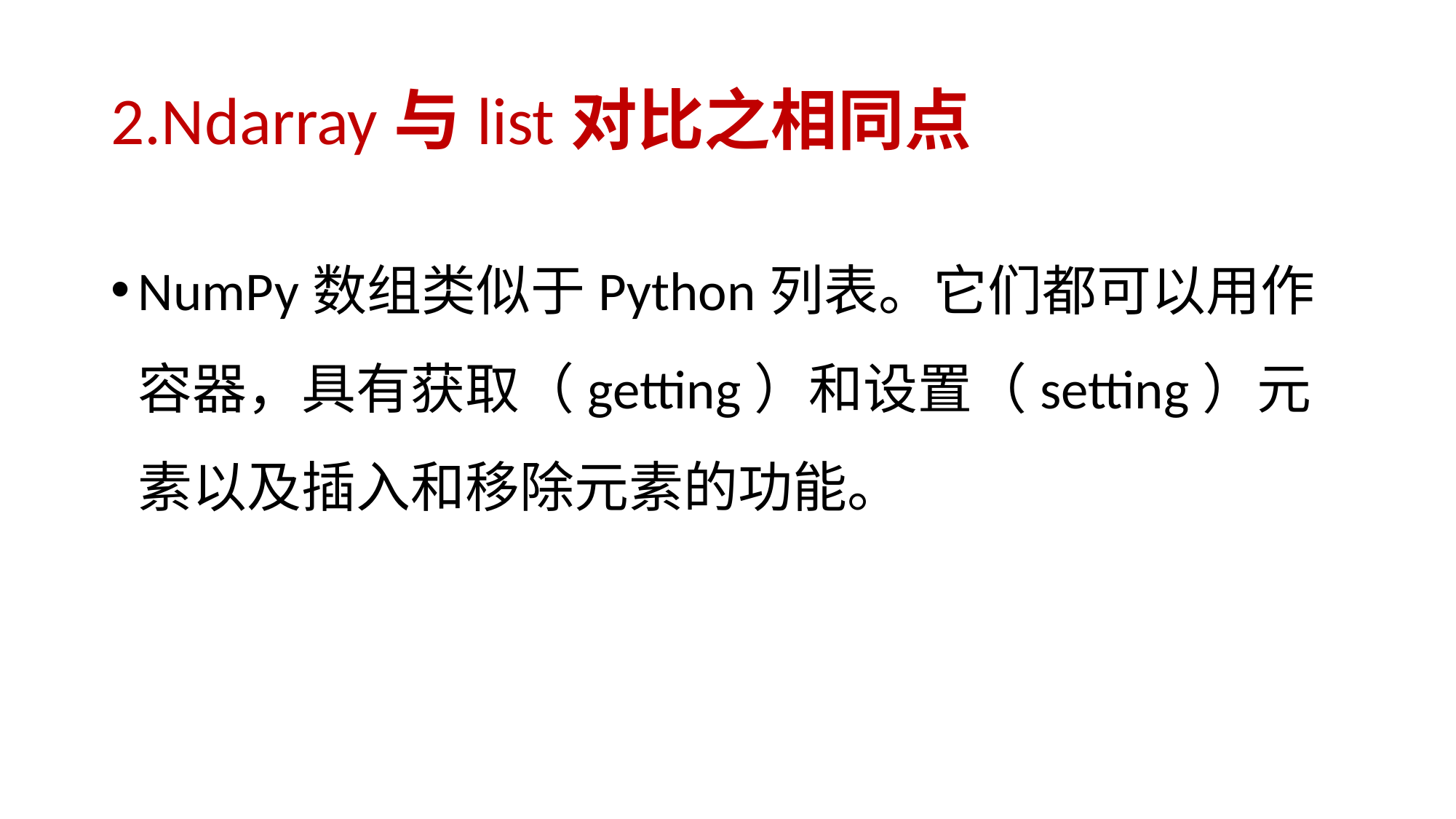

# 2.Ndarray与list对比之相同点
NumPy数组类似于Python列表。它们都可以用作容器，具有获取（getting）和设置（setting）元素以及插入和移除元素的功能。